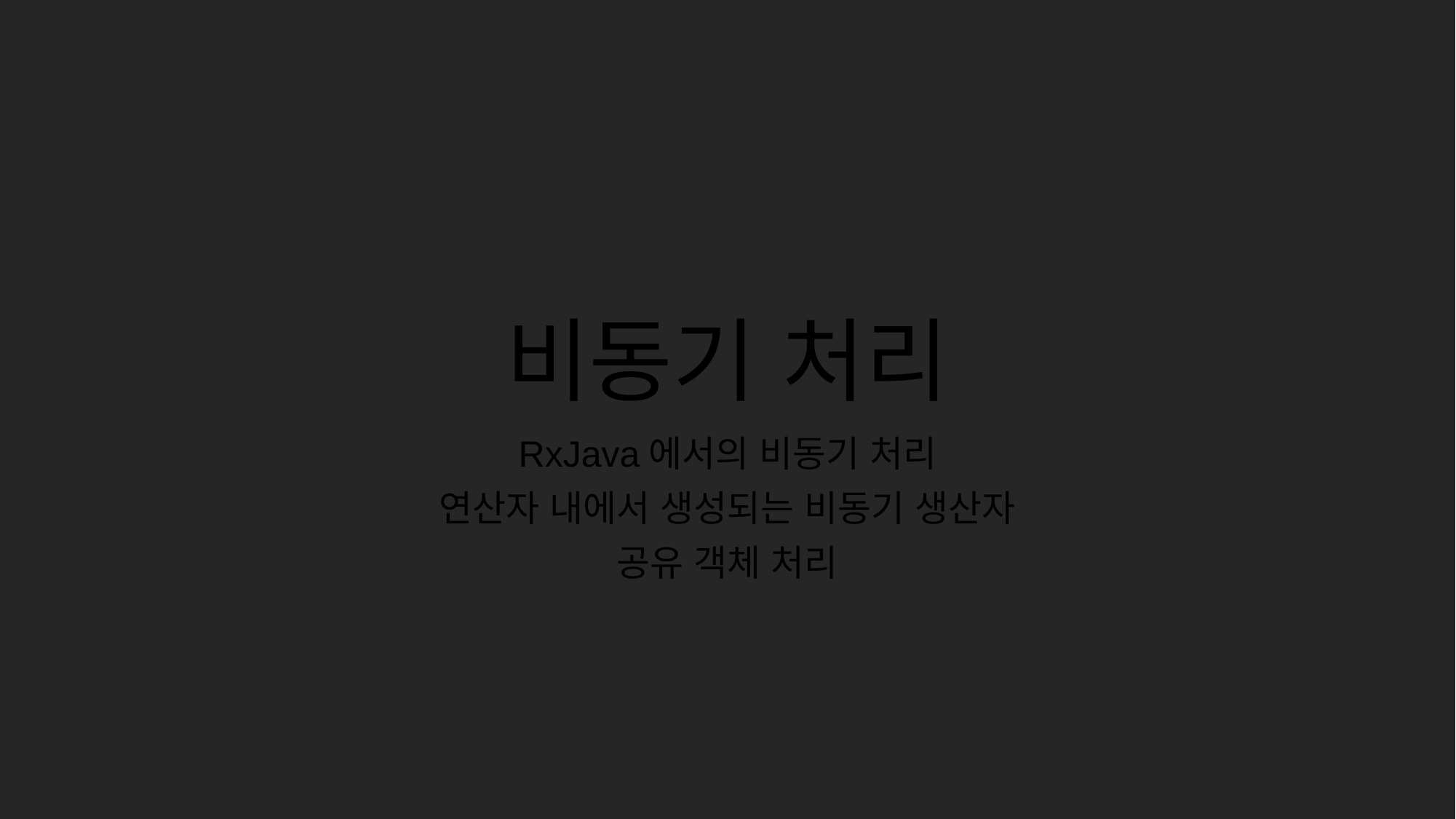

# 비동기 처리
RxJava에서의 비동기 처리
연산자 내에서 생성되는 비동기 생산자
공유 객체 처리